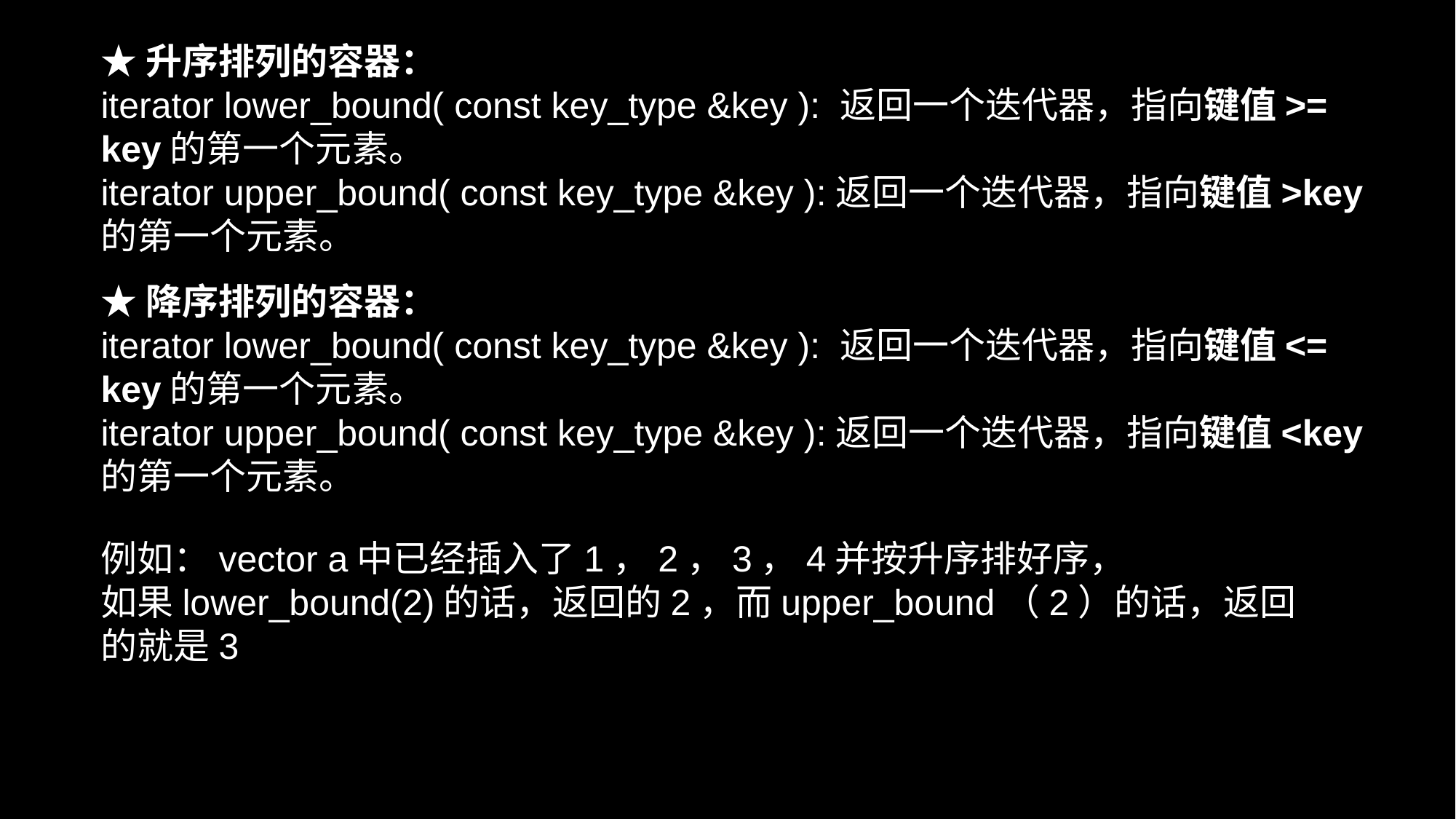

★升序排列的容器：
iterator lower_bound( const key_type &key ): 返回一个迭代器，指向键值>= key的第一个元素。
iterator upper_bound( const key_type &key ):返回一个迭代器，指向键值>key的第一个元素。
★降序排列的容器：
iterator lower_bound( const key_type &key ): 返回一个迭代器，指向键值<= key的第一个元素。
iterator upper_bound( const key_type &key ):返回一个迭代器，指向键值<key的第一个元素。
例如：vector a中已经插入了1，2，3，4并按升序排好序，
如果lower_bound(2)的话，返回的2，而upper_bound（2）的话，返回的就是3